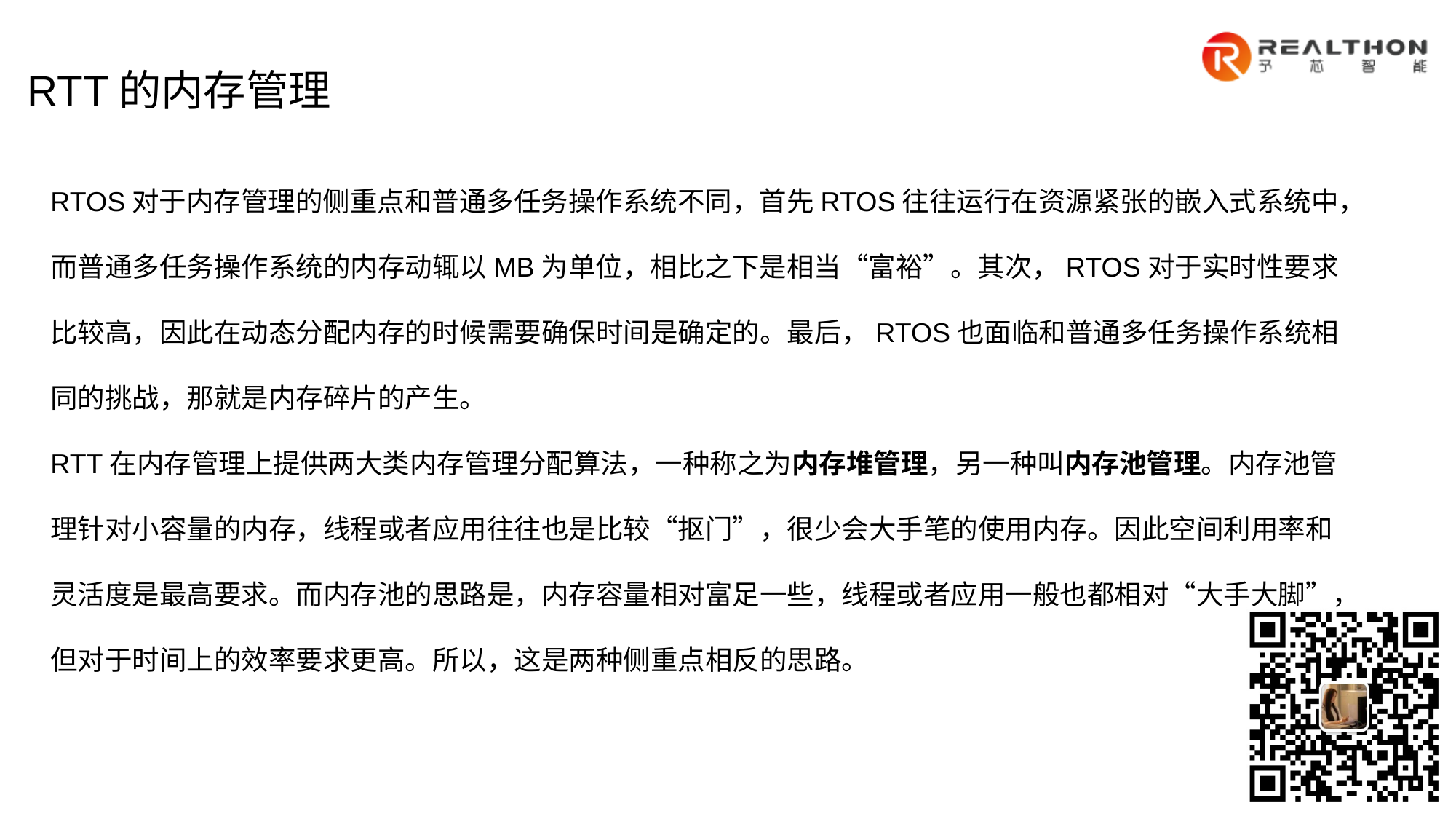

RTT的内存管理
RTOS对于内存管理的侧重点和普通多任务操作系统不同，首先RTOS往往运行在资源紧张的嵌入式系统中，而普通多任务操作系统的内存动辄以MB为单位，相比之下是相当“富裕”。其次，RTOS对于实时性要求比较高，因此在动态分配内存的时候需要确保时间是确定的。最后，RTOS也面临和普通多任务操作系统相同的挑战，那就是内存碎片的产生。
RTT在内存管理上提供两大类内存管理分配算法，一种称之为内存堆管理，另一种叫内存池管理。内存池管理针对小容量的内存，线程或者应用往往也是比较“抠门”，很少会大手笔的使用内存。因此空间利用率和灵活度是最高要求。而内存池的思路是，内存容量相对富足一些，线程或者应用一般也都相对“大手大脚”，但对于时间上的效率要求更高。所以，这是两种侧重点相反的思路。